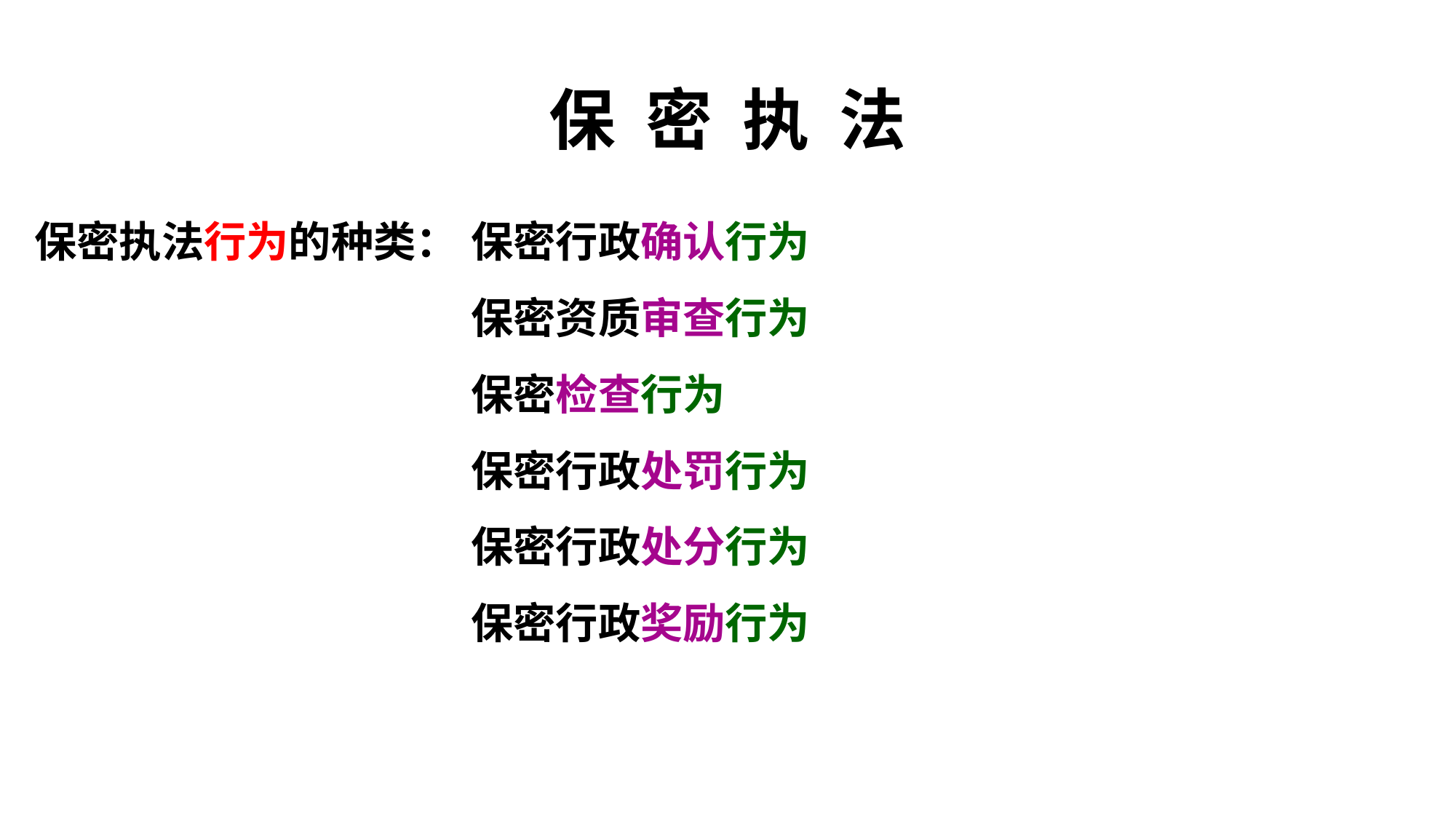

# 保  密  执  法
保密执法行为的种类：	保密行政确认行为
				保密资质审查行为
				保密检查行为
				保密行政处罚行为
				保密行政处分行为
				保密行政奖励行为